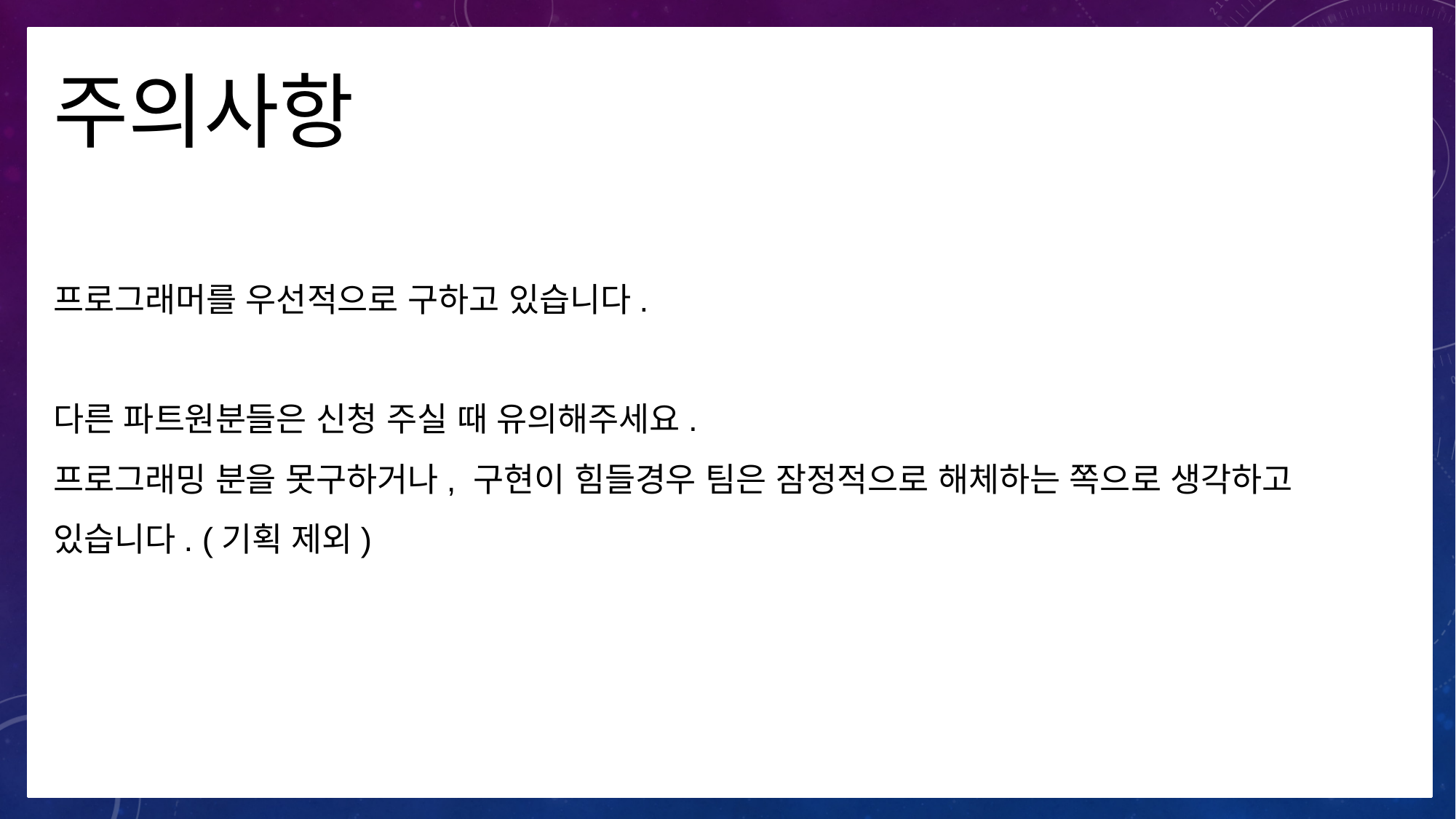

주의사항

프로그래머를 우선적으로 구하고 있습니다.

다른 파트원분들은 신청 주실 때 유의해주세요.
프로그래밍 분을 못구하거나, 구현이 힘들경우 팀은 잠정적으로 해체하는 쪽으로 생각하고 있습니다. (기획 제외)